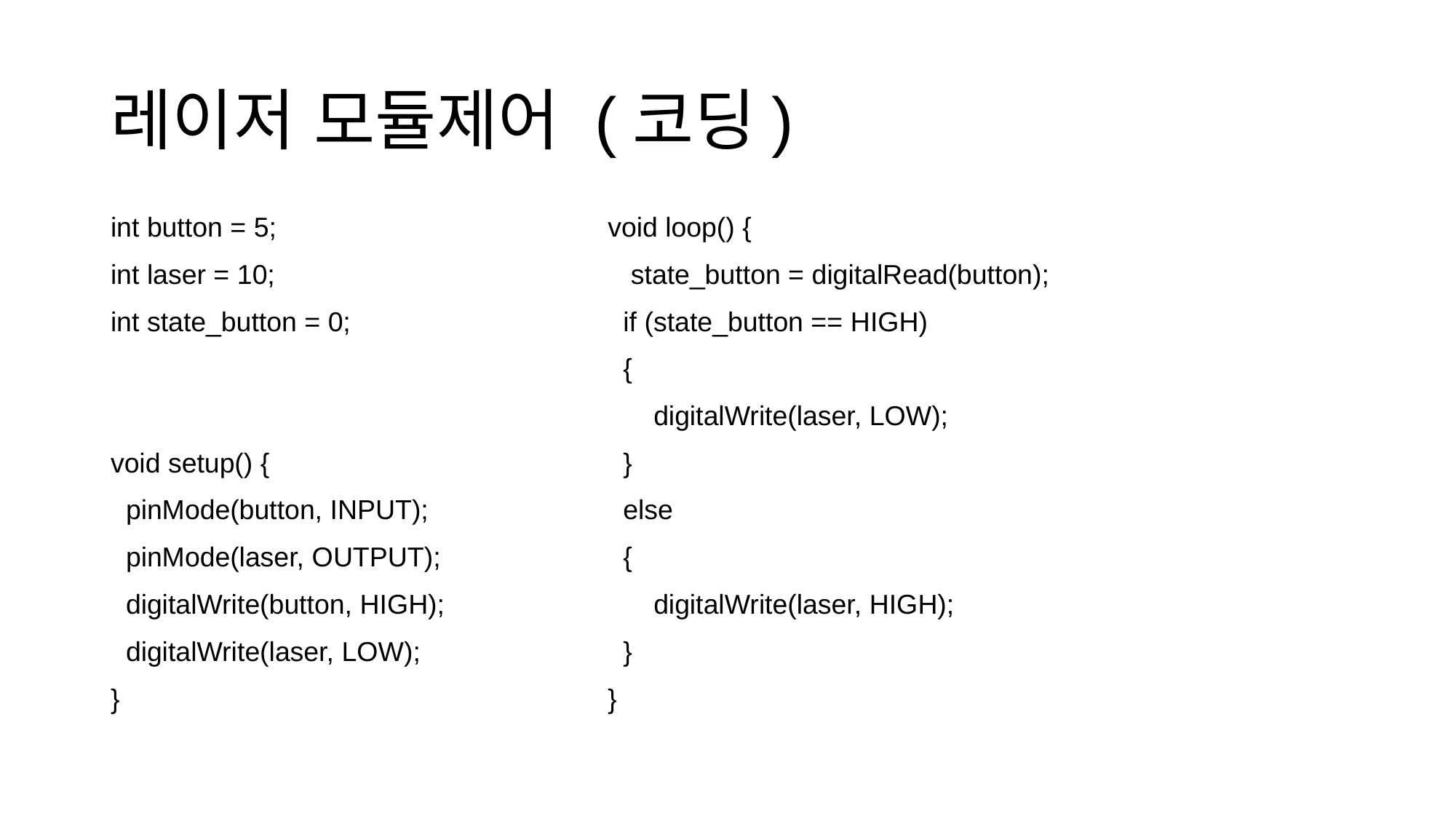

# 레이저 모듈제어 (코딩)
int button = 5;
int laser = 10;
int state_button = 0;

void setup() {
  pinMode(button, INPUT);
  pinMode(laser, OUTPUT);
  digitalWrite(button, HIGH);
  digitalWrite(laser, LOW);
}
void loop() {
   state_button = digitalRead(button);
  if (state_button == HIGH)
  {
      digitalWrite(laser, LOW);
  }
  else
  {
      digitalWrite(laser, HIGH);
  }
}